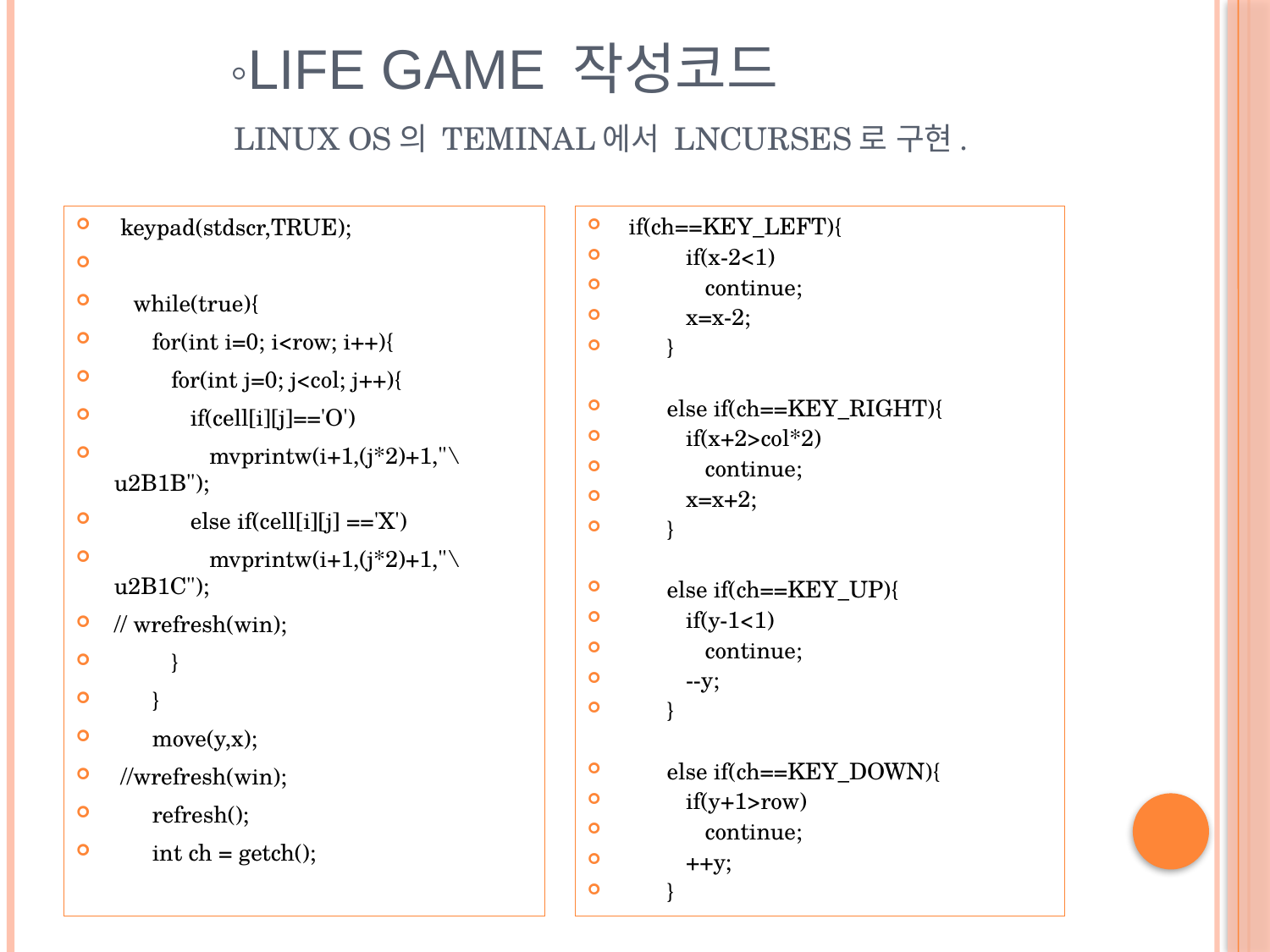

◦life game 작성코드
         Linux OS의 teminal에서 Lncurses로 구현.
 keypad(stdscr,TRUE);

   while(true){
      for(int i=0; i<row; i++){
         for(int j=0; j<col; j++){
            if(cell[i][j]=='O')
               mvprintw(i+1,(j*2)+1,"\u2B1B");
            else if(cell[i][j] =='X')
               mvprintw(i+1,(j*2)+1,"\u2B1C");
// wrefresh(win);
         }
      }
      move(y,x);
 //wrefresh(win);
      refresh();
      int ch = getch();
if(ch==KEY_LEFT){
         if(x-2<1)
            continue;
         x=x-2;
      }

      else if(ch==KEY_RIGHT){
         if(x+2>col*2)
            continue;
         x=x+2;
      }

      else if(ch==KEY_UP){
         if(y-1<1)
            continue;
         --y;
      }

      else if(ch==KEY_DOWN){
         if(y+1>row)
            continue;
         ++y;
      }